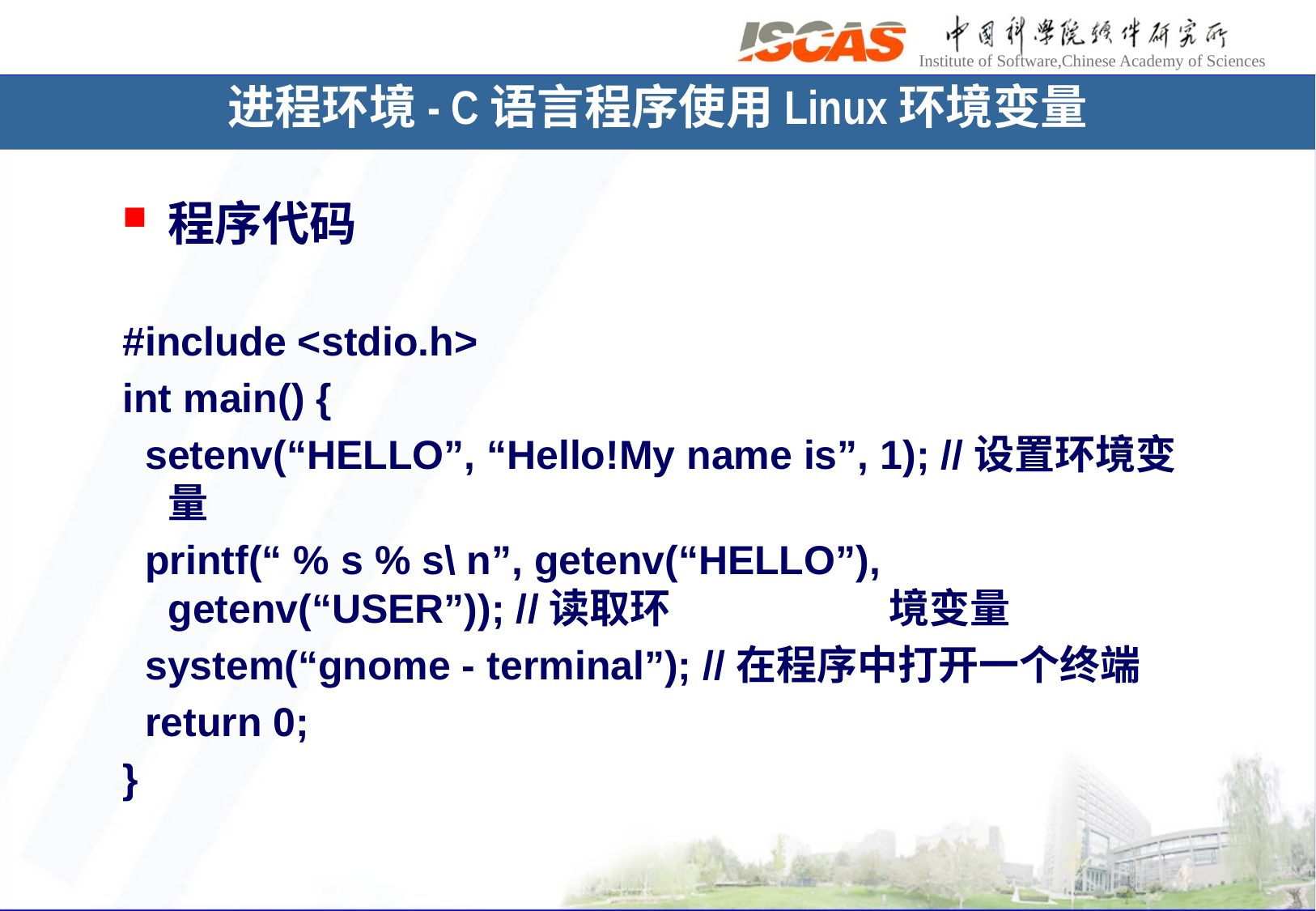

进程环境- C语言程序使用Linux环境变量
程序代码

#include <stdio.h>
int main() {
  setenv(“HELLO”, “Hello!My name is”, 1); //设置环境变量
  printf(“ % s % s\ n”, getenv(“HELLO”), getenv(“USER”)); //读取环                        境变量
  system(“gnome - terminal”); //在程序中打开一个终端
  return 0;
}